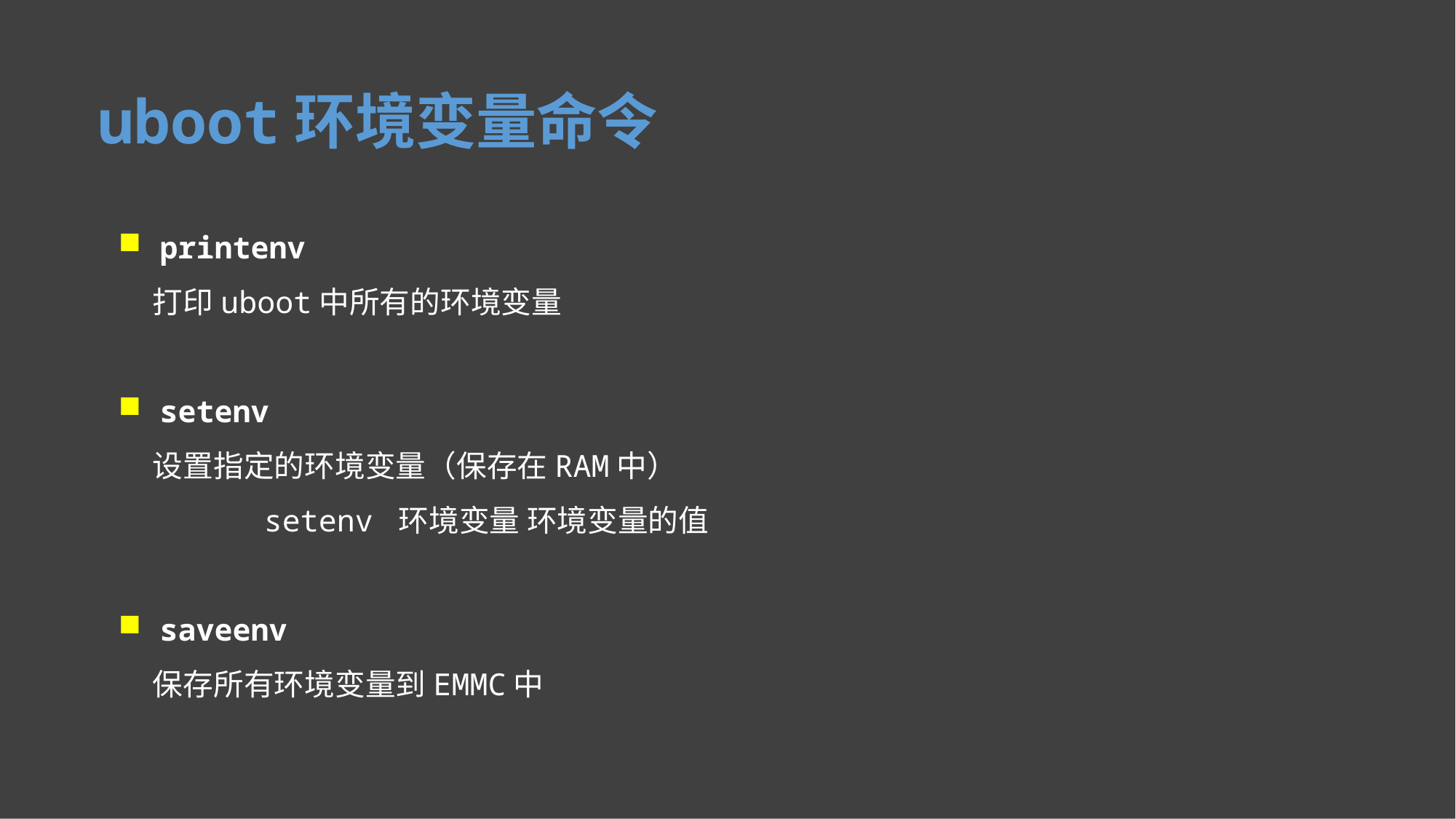

uboot环境变量命令
 printenv
    打印uboot中所有的环境变量

 setenv
    设置指定的环境变量（保存在RAM中）
        setenv 环境变量 环境变量的值

 saveenv
    保存所有环境变量到EMMC中